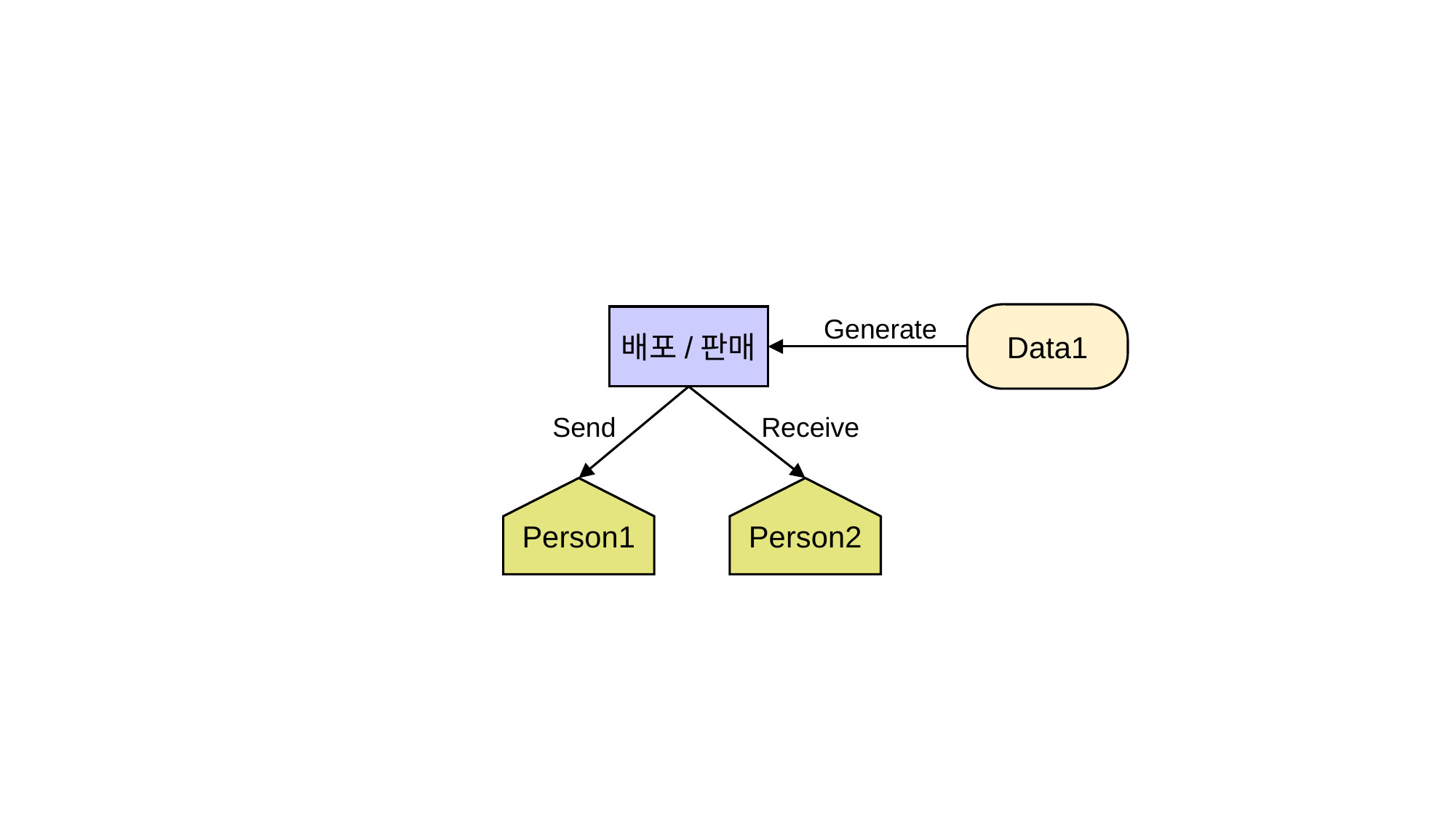

Data1
배포/판매
Generate
Send
Receive
Person2
Person1